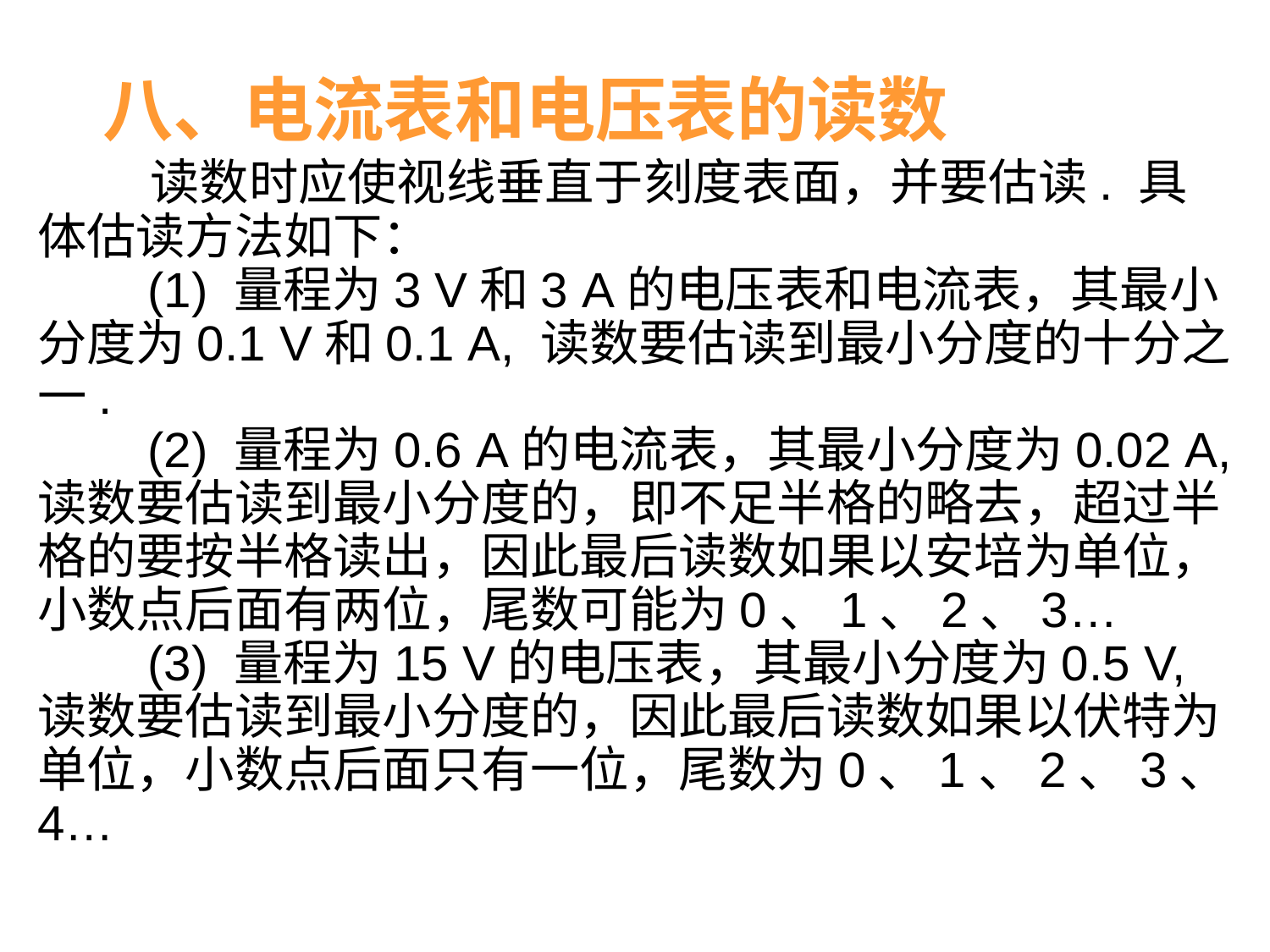

八、电流表和电压表的读数
　　读数时应使视线垂直于刻度表面，并要估读. 具体估读方法如下：
　　(1) 量程为3 V和3 A的电压表和电流表，其最小分度为0.1 V和0.1 A, 读数要估读到最小分度的十分之一.
　　(2) 量程为0.6 A的电流表，其最小分度为0.02 A, 读数要估读到最小分度的，即不足半格的略去，超过半格的要按半格读出，因此最后读数如果以安培为单位，小数点后面有两位，尾数可能为0、1、2、3…
　　(3) 量程为15 V的电压表，其最小分度为0.5 V, 读数要估读到最小分度的，因此最后读数如果以伏特为单位，小数点后面只有一位，尾数为0、1、2、3、4…